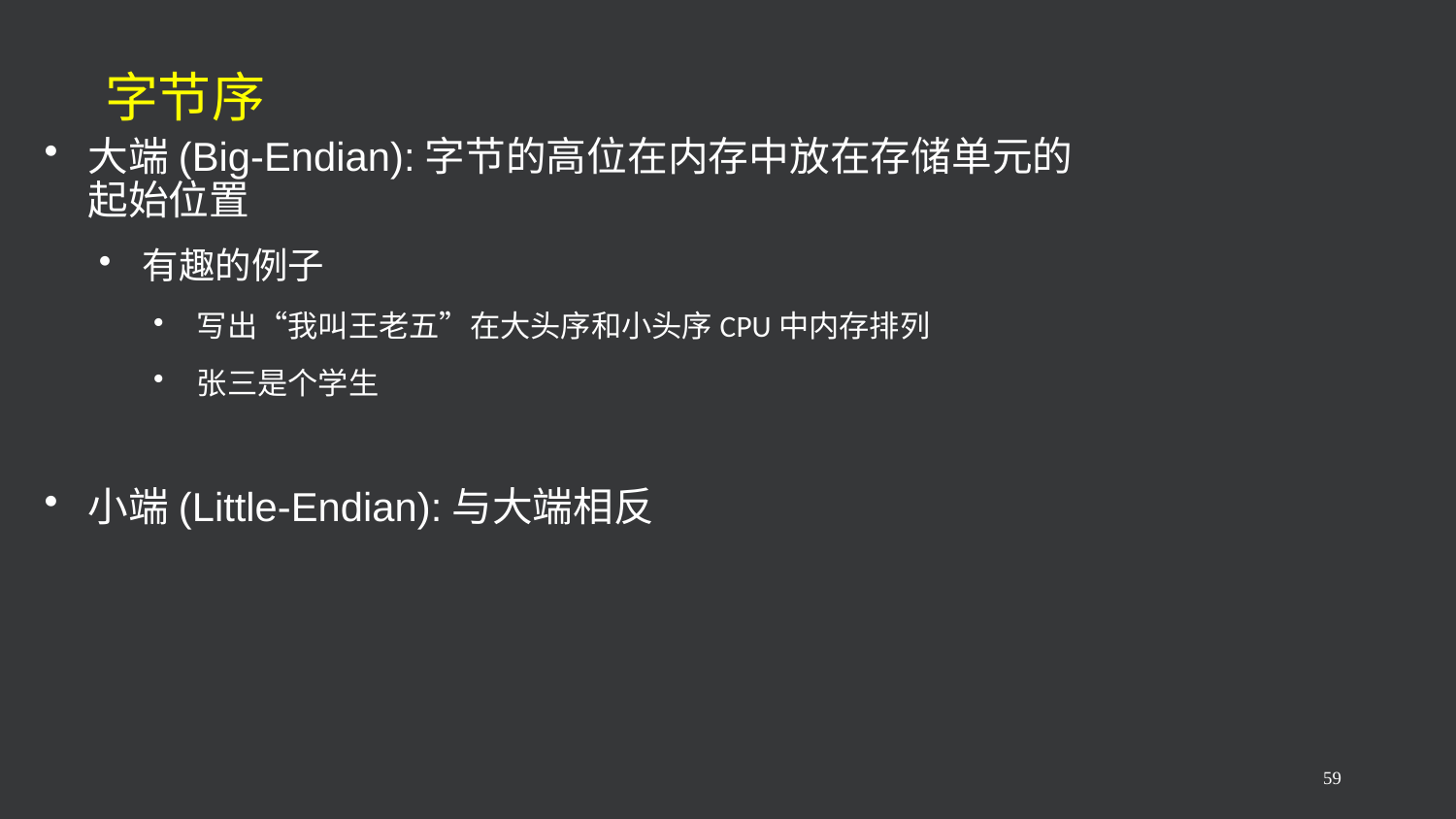

# 字节序
大端(Big-Endian):字节的高位在内存中放在存储单元的起始位置
有趣的例子
写出“我叫王老五”在大头序和小头序CPU中内存排列
张三是个学生

小端(Little-Endian):与大端相反

59